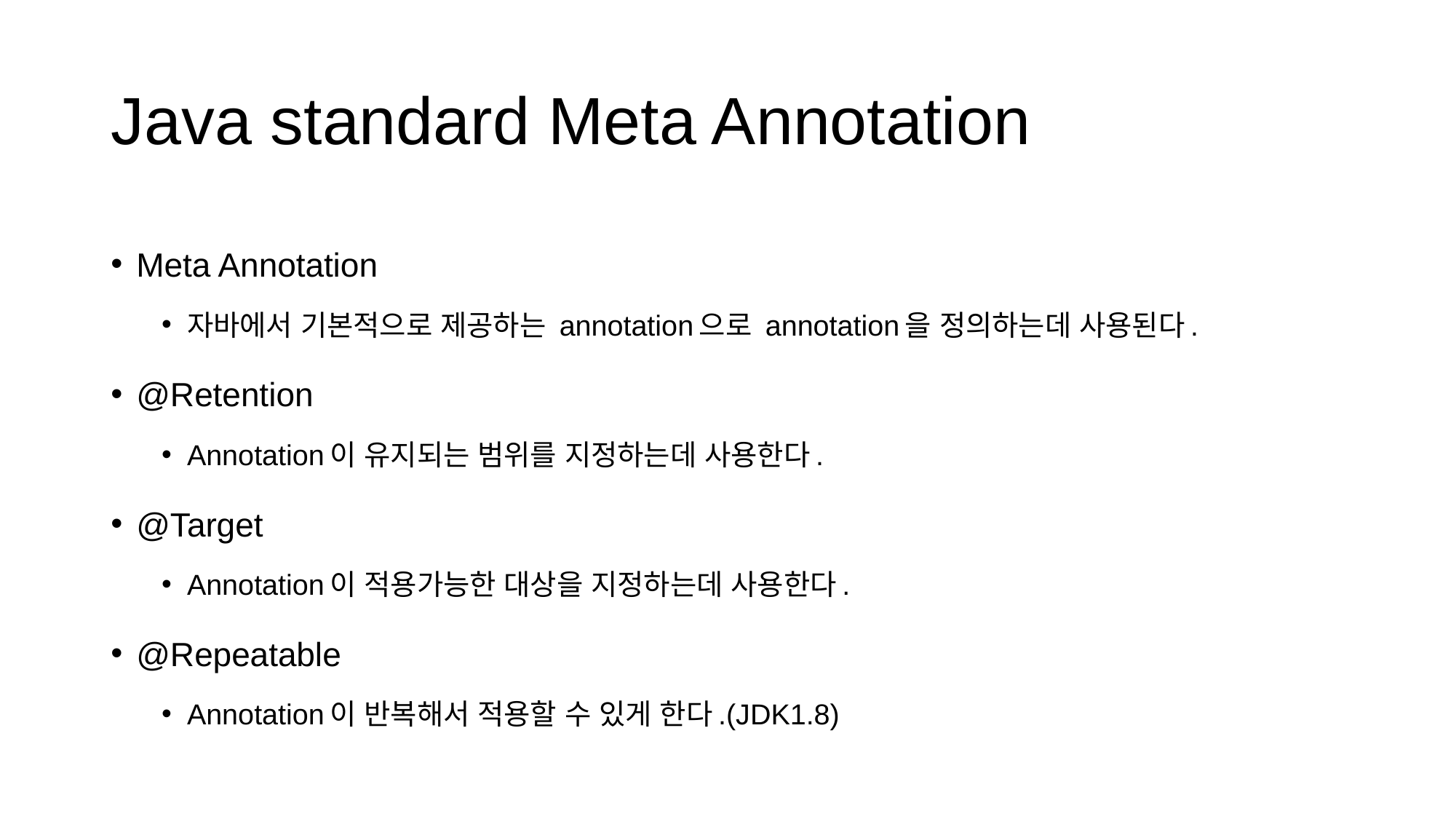

# Java standard Meta Annotation
Meta Annotation
자바에서 기본적으로 제공하는 annotation으로 annotation을 정의하는데 사용된다.
@Retention
Annotation이 유지되는 범위를 지정하는데 사용한다.
@Target
Annotation이 적용가능한 대상을 지정하는데 사용한다.
@Repeatable
Annotation이 반복해서 적용할 수 있게 한다.(JDK1.8)